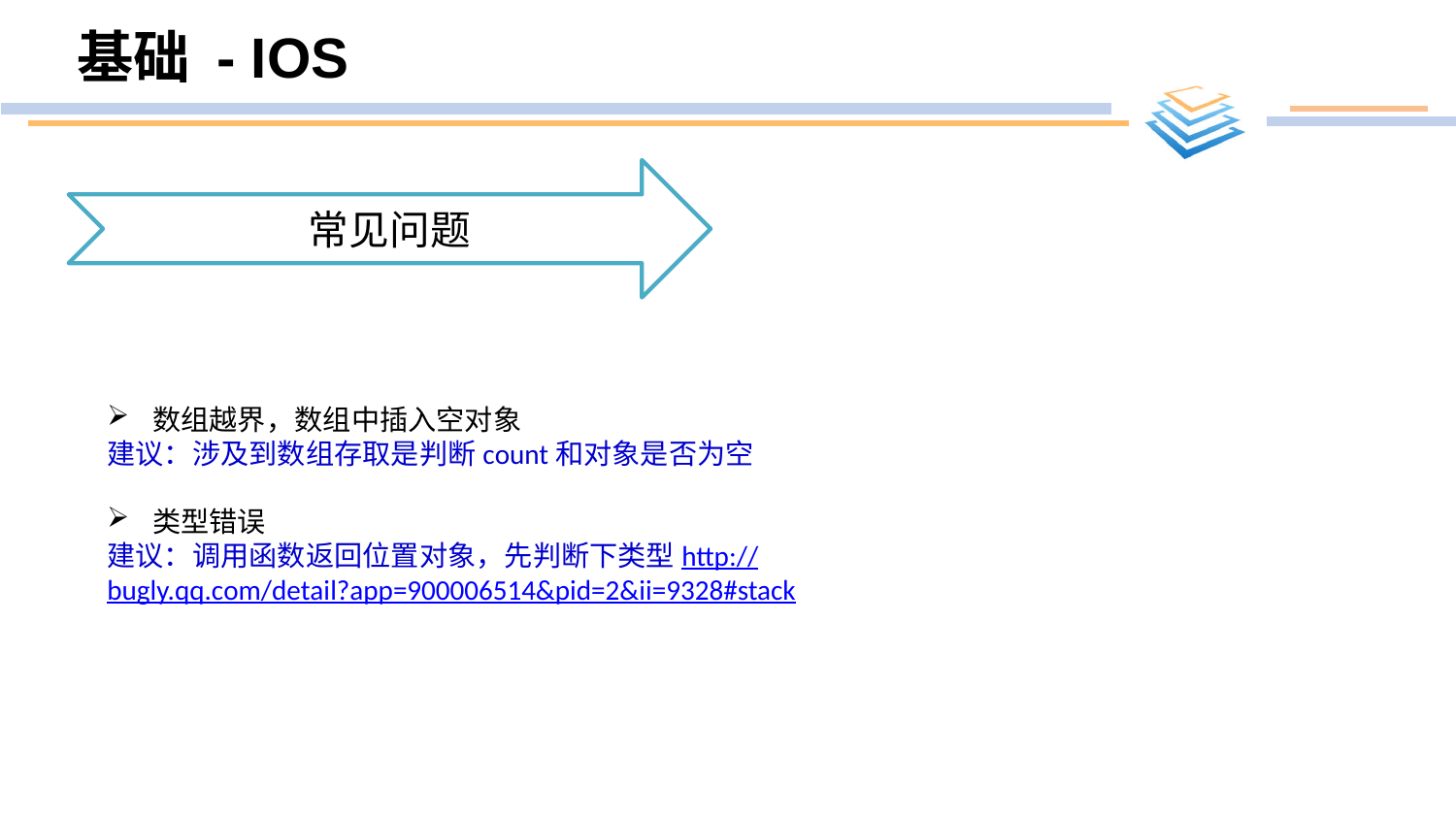

# 基础 - IOS
常见问题
数组越界，数组中插入空对象
建议：涉及到数组存取是判断count和对象是否为空

类型错误
建议：调用函数返回位置对象，先判断下类型http://bugly.qq.com/detail?app=900006514&pid=2&ii=9328#stack